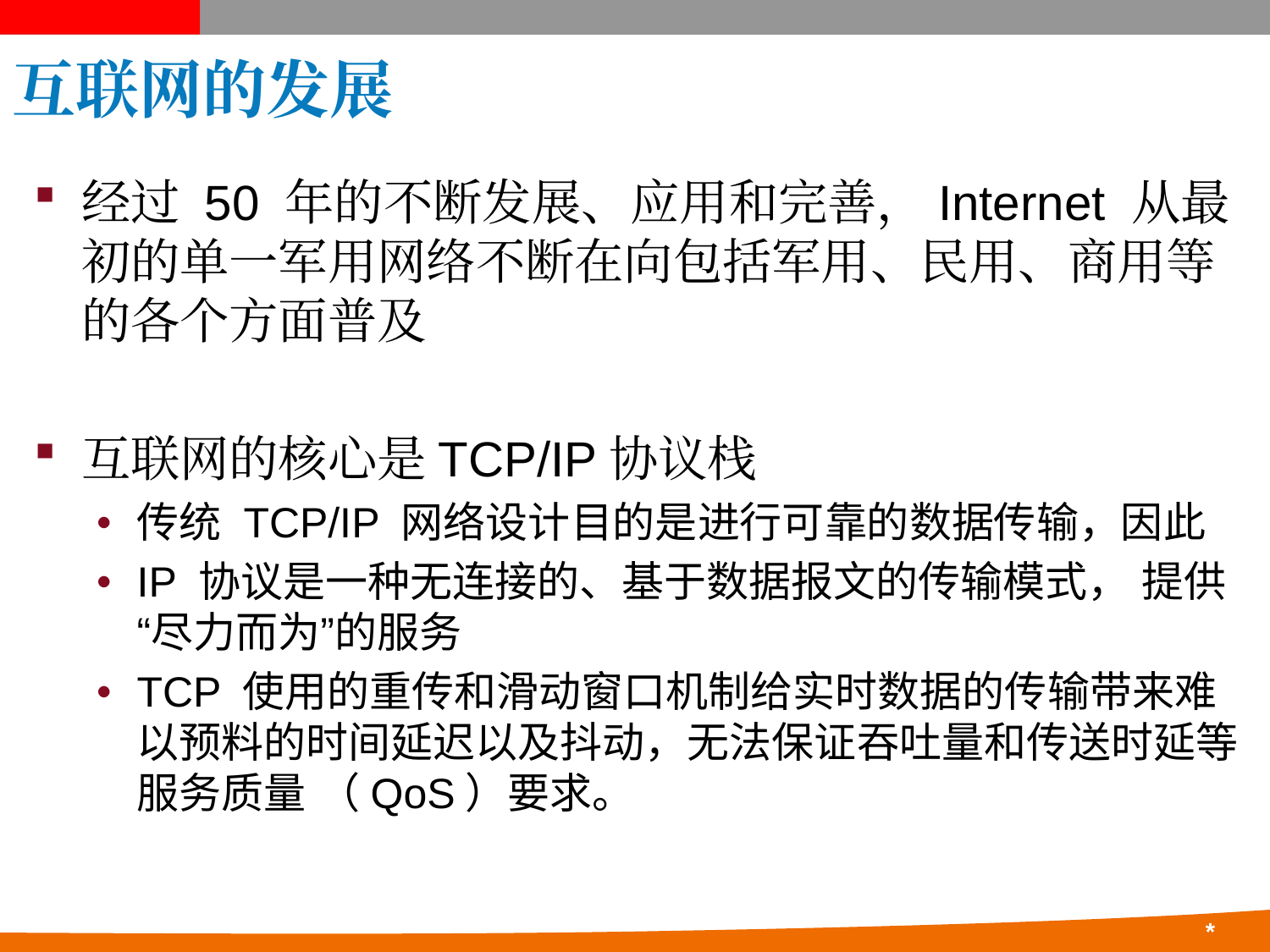

# 互联网的发展
经过 50 年的不断发展、应用和完善，Internet 从最初的单一军用网络不断在向包括军用、民用、商用等的各个方面普及

互联网的核心是TCP/IP协议栈
传统 TCP/IP 网络设计目的是进行可靠的数据传输，因此
IP 协议是一种无连接的、基于数据报文的传输模式， 提供“尽力而为”的服务
TCP 使用的重传和滑动窗口机制给实时数据的传输带来难以预料的时间延迟以及抖动，无法保证吞吐量和传送时延等服务质量 （QoS）要求。